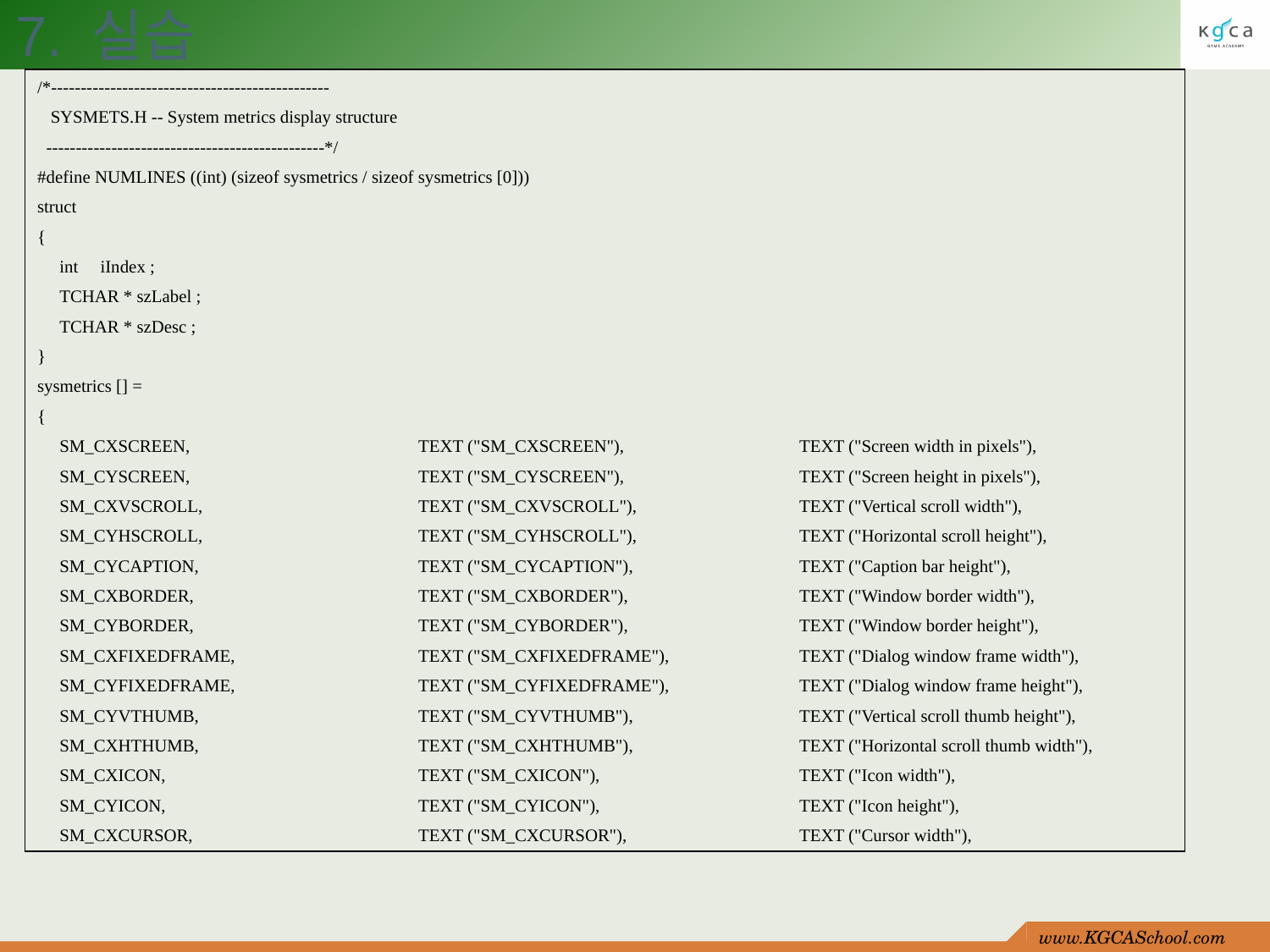

7. 실습
/*-----------------------------------------------
   SYSMETS.H -- System metrics display structure
  -----------------------------------------------*/
#define NUMLINES ((int) (sizeof sysmetrics / sizeof sysmetrics [0]))
struct
{
     int     iIndex ;
     TCHAR * szLabel ;
     TCHAR * szDesc ;
}
sysmetrics [] =
{
     SM_CXSCREEN,             		TEXT ("SM_CXSCREEN"),         		TEXT ("Screen width in pixels"),
     SM_CYSCREEN,             		TEXT ("SM_CYSCREEN"),         		TEXT ("Screen height in pixels"),
     SM_CXVSCROLL,            		TEXT ("SM_CXVSCROLL"),    		TEXT ("Vertical scroll width"),
     SM_CYHSCROLL,            		TEXT ("SM_CYHSCROLL"),    		TEXT ("Horizontal scroll height"),
     SM_CYCAPTION,            		TEXT ("SM_CYCAPTION"),      		TEXT ("Caption bar height"),
     SM_CXBORDER,             		TEXT ("SM_CXBORDER"),       		TEXT ("Window border width"),
     SM_CYBORDER,             		TEXT ("SM_CYBORDER"),       		TEXT ("Window border height"),
     SM_CXFIXEDFRAME,     		TEXT ("SM_CXFIXEDFRAME"),    	TEXT ("Dialog window frame width"),
     SM_CYFIXEDFRAME,      		TEXT ("SM_CYFIXEDFRAME"),    	TEXT ("Dialog window frame height"),
     SM_CYVTHUMB,             		TEXT ("SM_CYVTHUMB"),    		TEXT ("Vertical scroll thumb height"),
     SM_CXHTHUMB,             		TEXT ("SM_CXHTHUMB"),    		TEXT ("Horizontal scroll thumb width"),
     SM_CXICON,               		TEXT ("SM_CXICON"),   		TEXT ("Icon width"),
     SM_CYICON,               		TEXT ("SM_CYICON"),   		TEXT ("Icon height"),
     SM_CXCURSOR,             		TEXT ("SM_CXCURSOR"),   		TEXT ("Cursor width"),